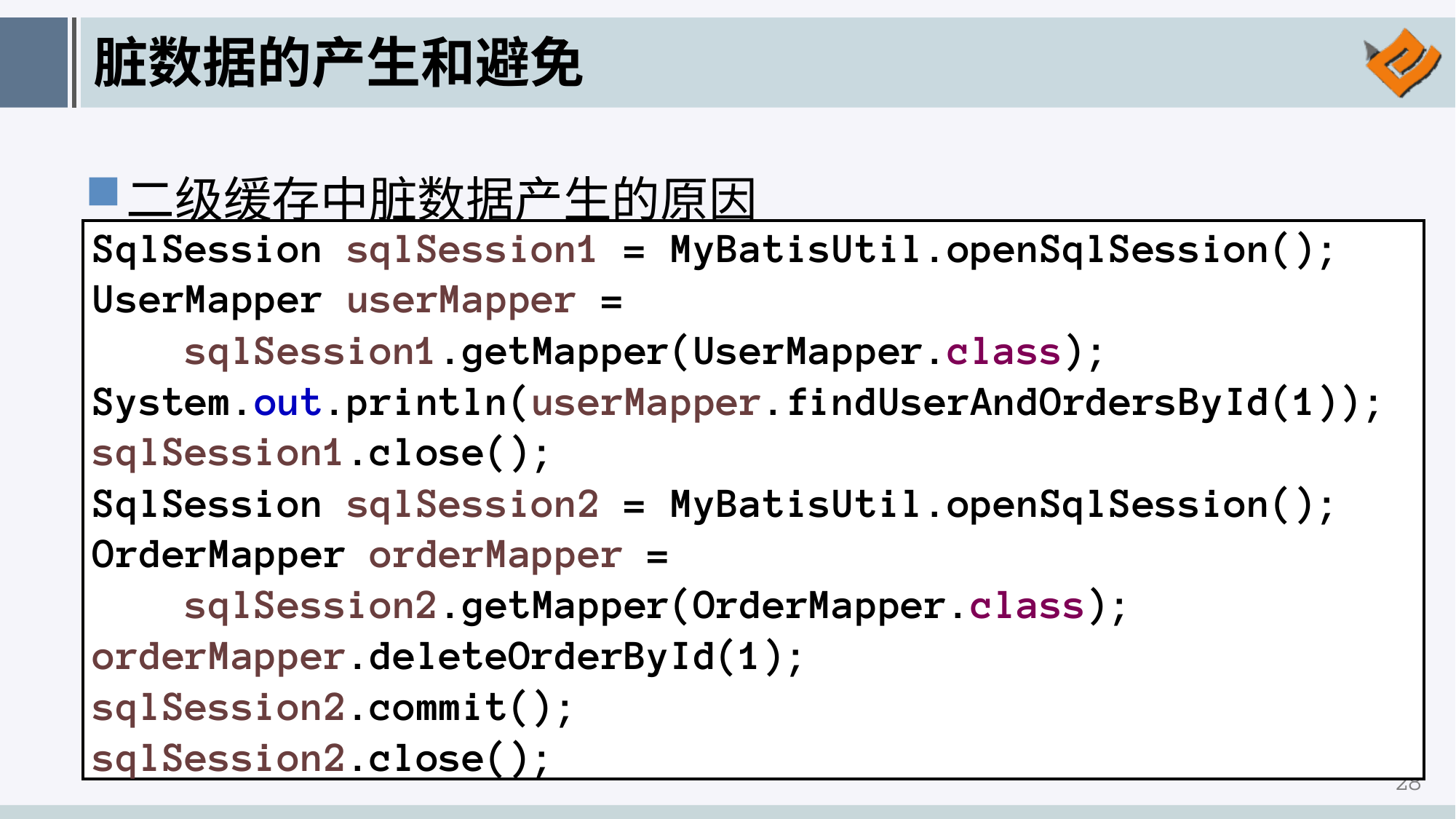

# 脏数据的产生和避免
二级缓存中脏数据产生的原因

SqlSession sqlSession1 = MyBatisUtil.openSqlSession();
UserMapper userMapper =
    sqlSession1.getMapper(UserMapper.class);
System.out.println(userMapper.findUserAndOrdersById(1));
sqlSession1.close();
SqlSession sqlSession2 = MyBatisUtil.openSqlSession();
OrderMapper orderMapper =
    sqlSession2.getMapper(OrderMapper.class);
orderMapper.deleteOrderById(1);
sqlSession2.commit();
sqlSession2.close();